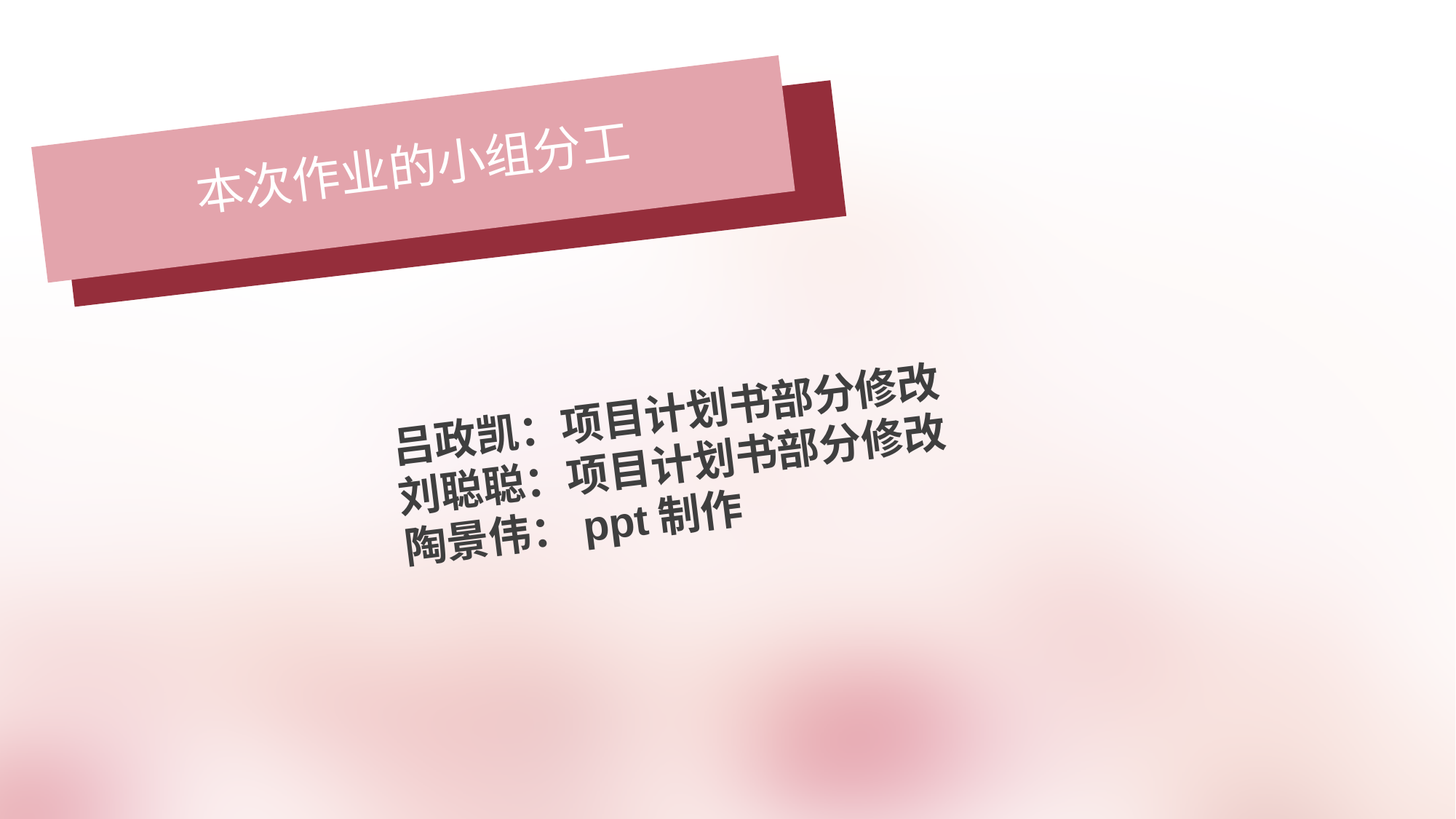

# 本次作业的小组分工

吕政凯：项目计划书部分修改
刘聪聪：项目计划书部分修改
陶景伟：ppt制作